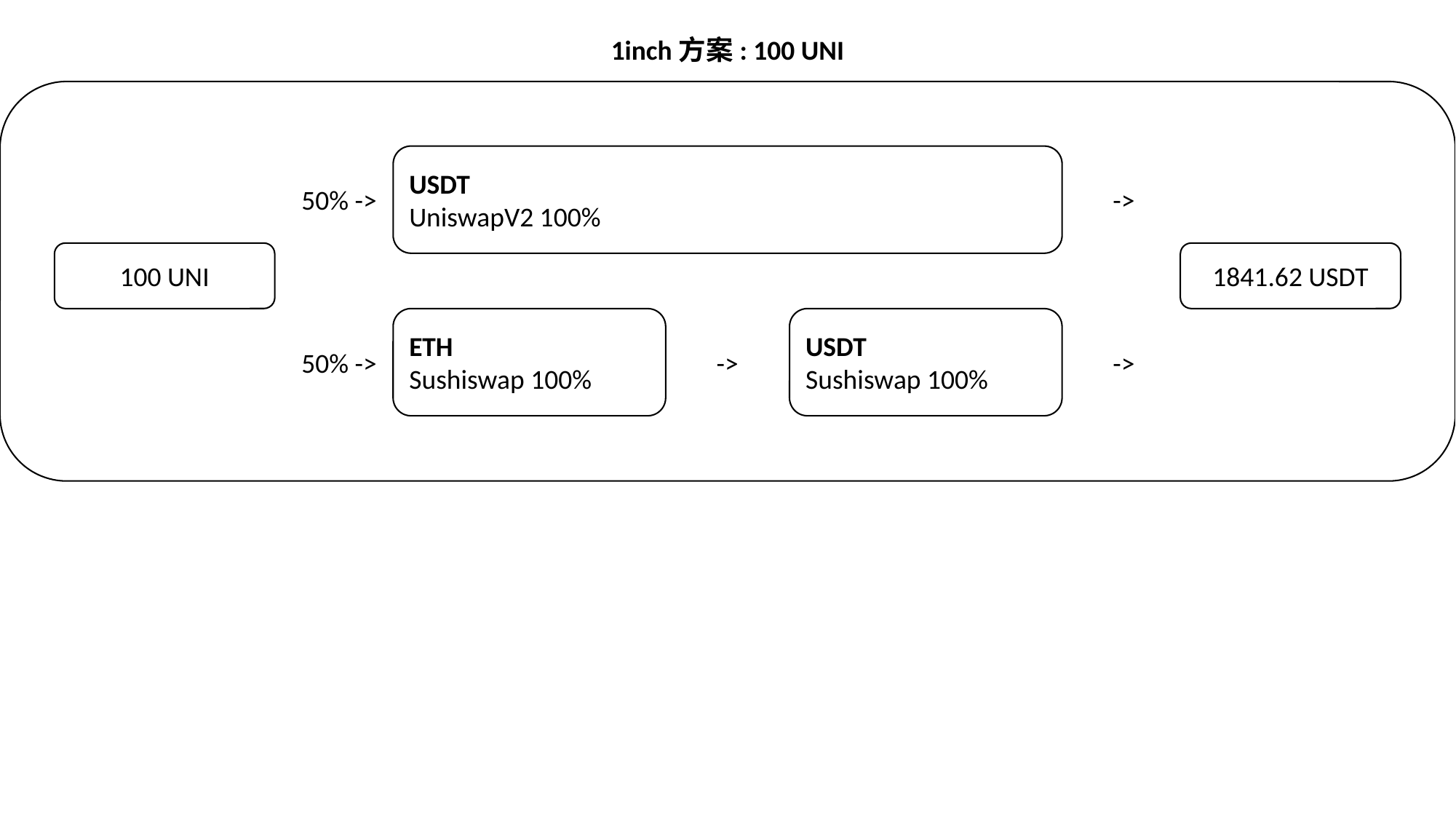

1inch方案: 100 UNI

USDT
UniswapV2 100%
50% ->
->
100 UNI
1841.62 USDT
ETH
Sushiswap 100%
USDT
Sushiswap 100%
50% ->
->
->